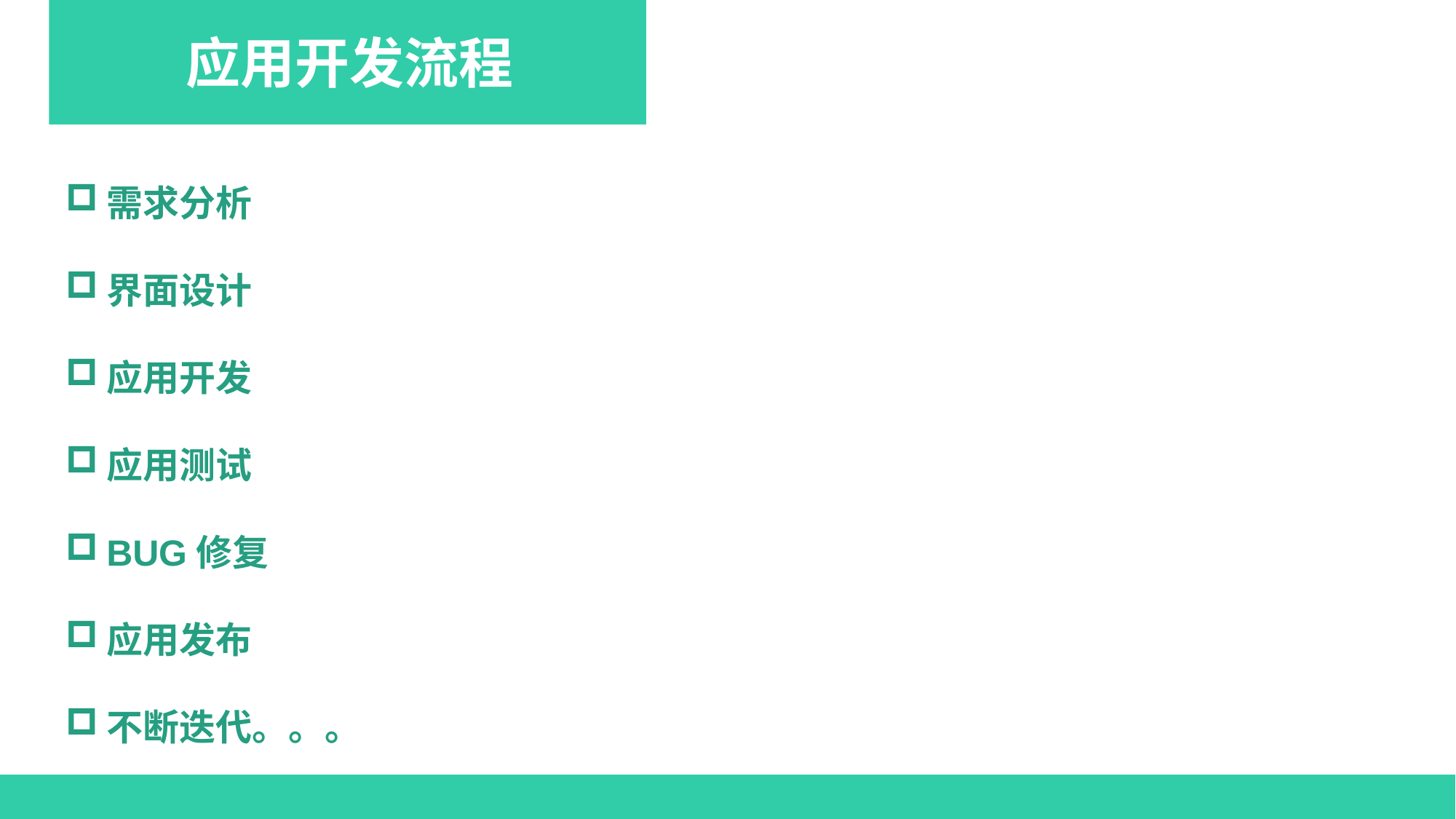

应用开发流程
需求分析

界面设计

应用开发

应用测试

BUG修复

应用发布

不断迭代。。。